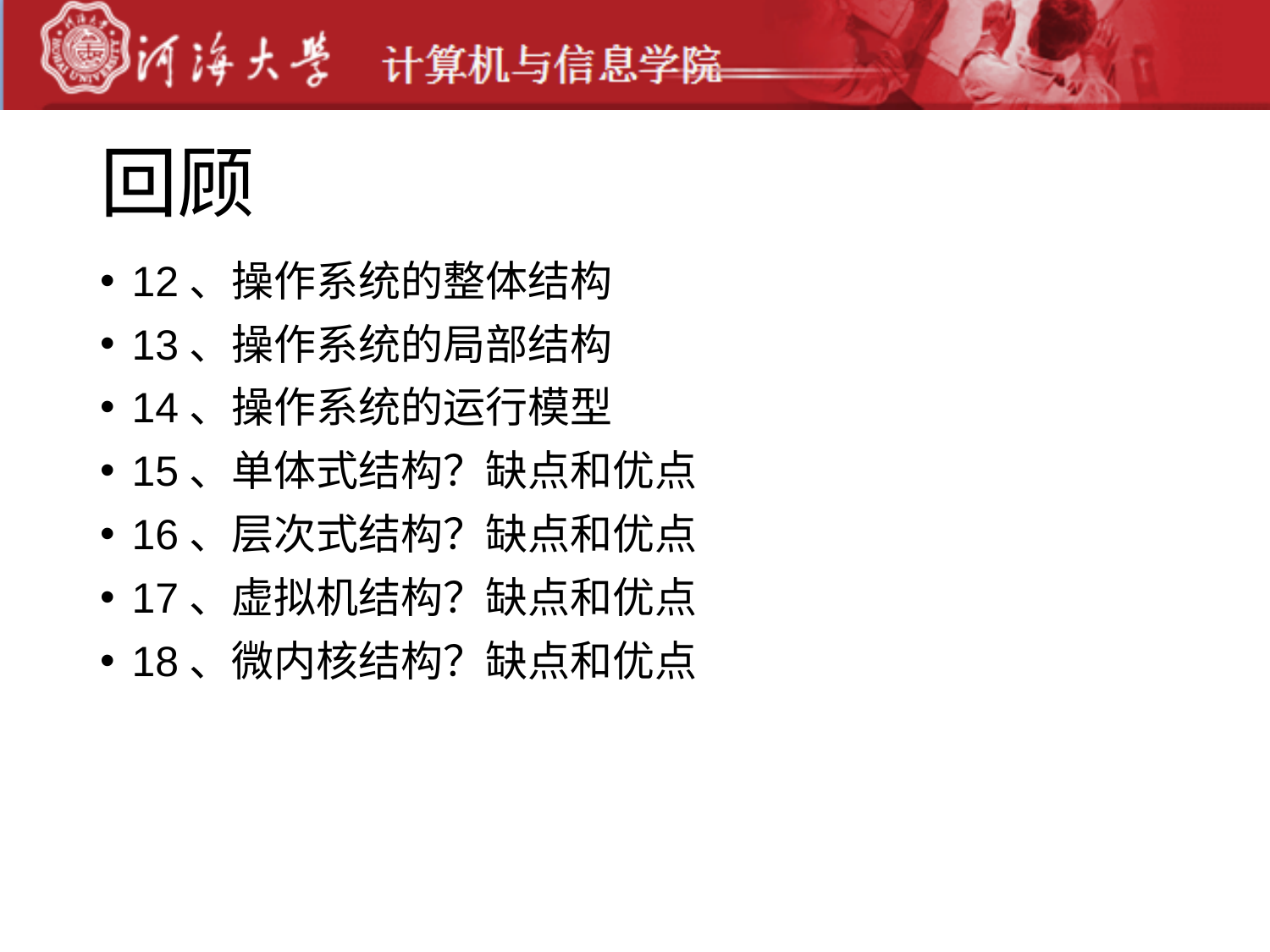

# 回顾
12、操作系统的整体结构
13、操作系统的局部结构
14、操作系统的运行模型
15、单体式结构？缺点和优点
16、层次式结构？缺点和优点
17、虚拟机结构？缺点和优点
18、微内核结构？缺点和优点